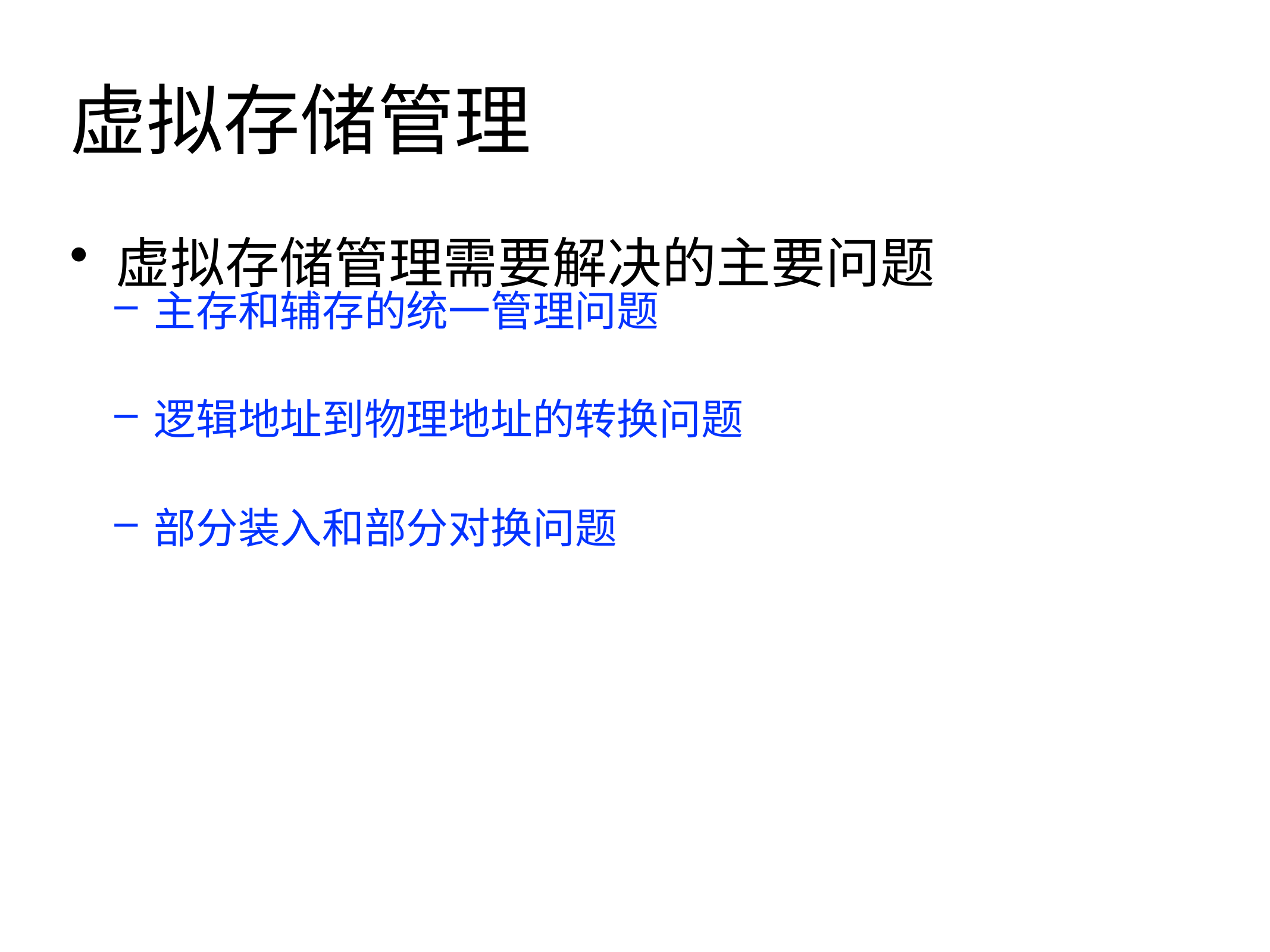

虚拟存储管理
虚拟存储管理需要解决的主要问题
主存和辅存的统一管理问题

逻辑地址到物理地址的转换问题

部分装入和部分对换问题